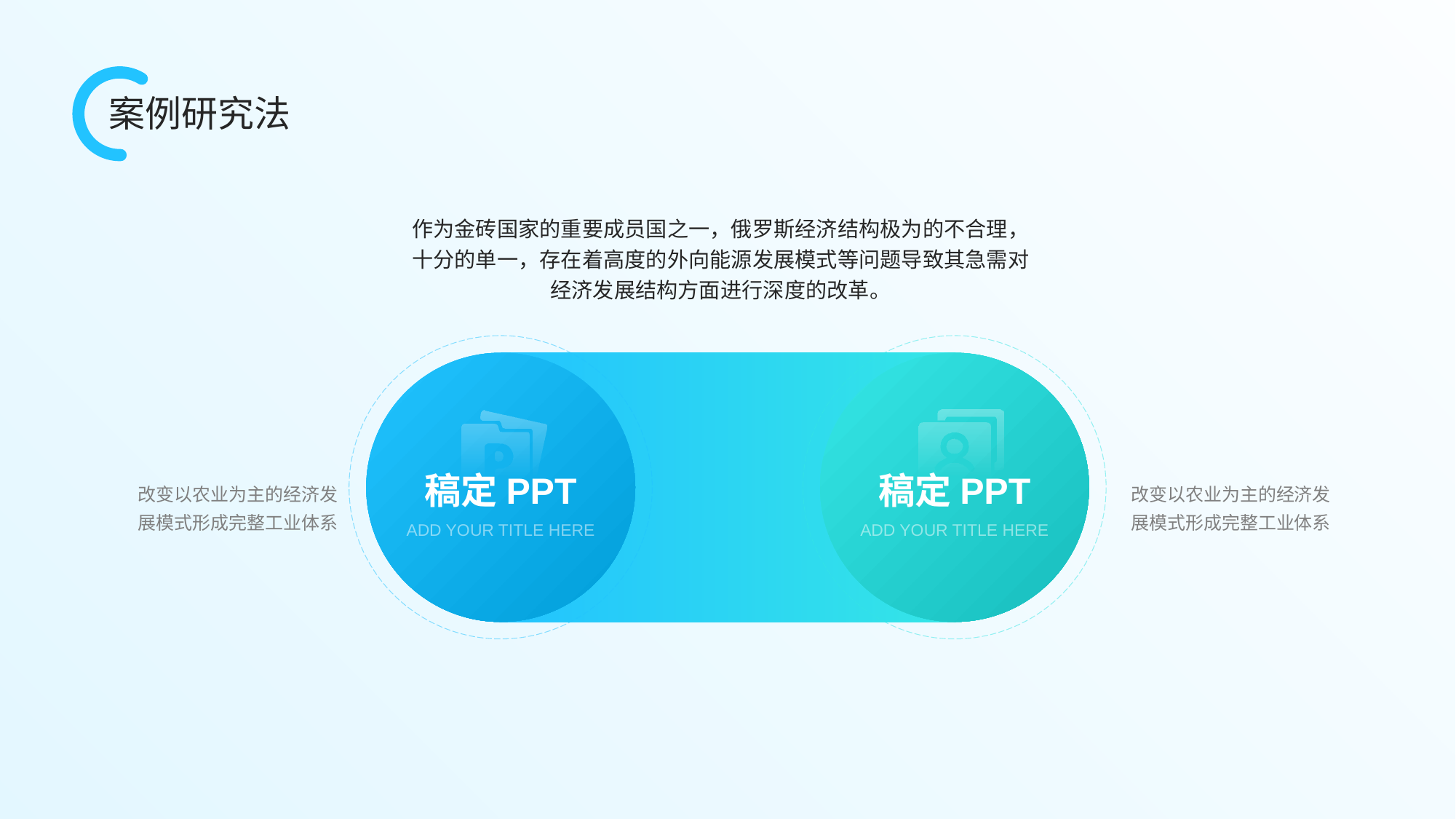

案例研究法
作为金砖国家的重要成员国之一，俄罗斯经济结构极为的不合理，十分的单一，存在着高度的外向能源发展模式等问题导致其急需对经济发展结构方面进行深度的改革。

稿定PPT
ADD YOUR TITLE HERE

稿定PPT
ADD YOUR TITLE HERE
改变以农业为主的经济发展模式形成完整工业体系
改变以农业为主的经济发展模式形成完整工业体系